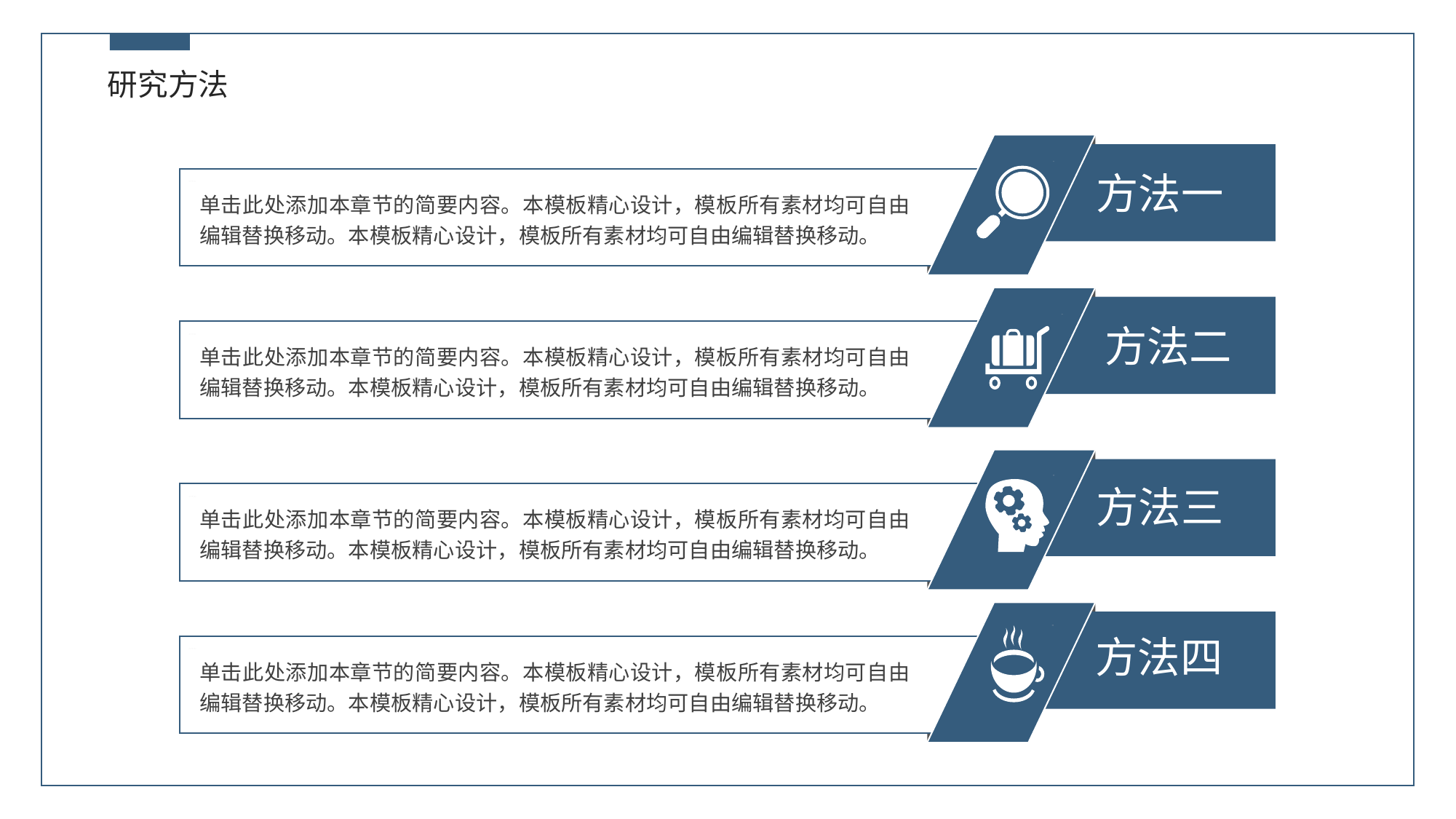

研究方法

方法一

单击此处添加本章节的简要内容。本模板精心设计，模板所有素材均可自由编辑替换移动。本模板精心设计，模板所有素材均可自由编辑替换移动。

方法二

单击此处添加本章节的简要内容。本模板精心设计，模板所有素材均可自由编辑替换移动。本模板精心设计，模板所有素材均可自由编辑替换移动。

方法三

单击此处添加本章节的简要内容。本模板精心设计，模板所有素材均可自由编辑替换移动。本模板精心设计，模板所有素材均可自由编辑替换移动。

方法四

单击此处添加本章节的简要内容。本模板精心设计，模板所有素材均可自由编辑替换移动。本模板精心设计，模板所有素材均可自由编辑替换移动。